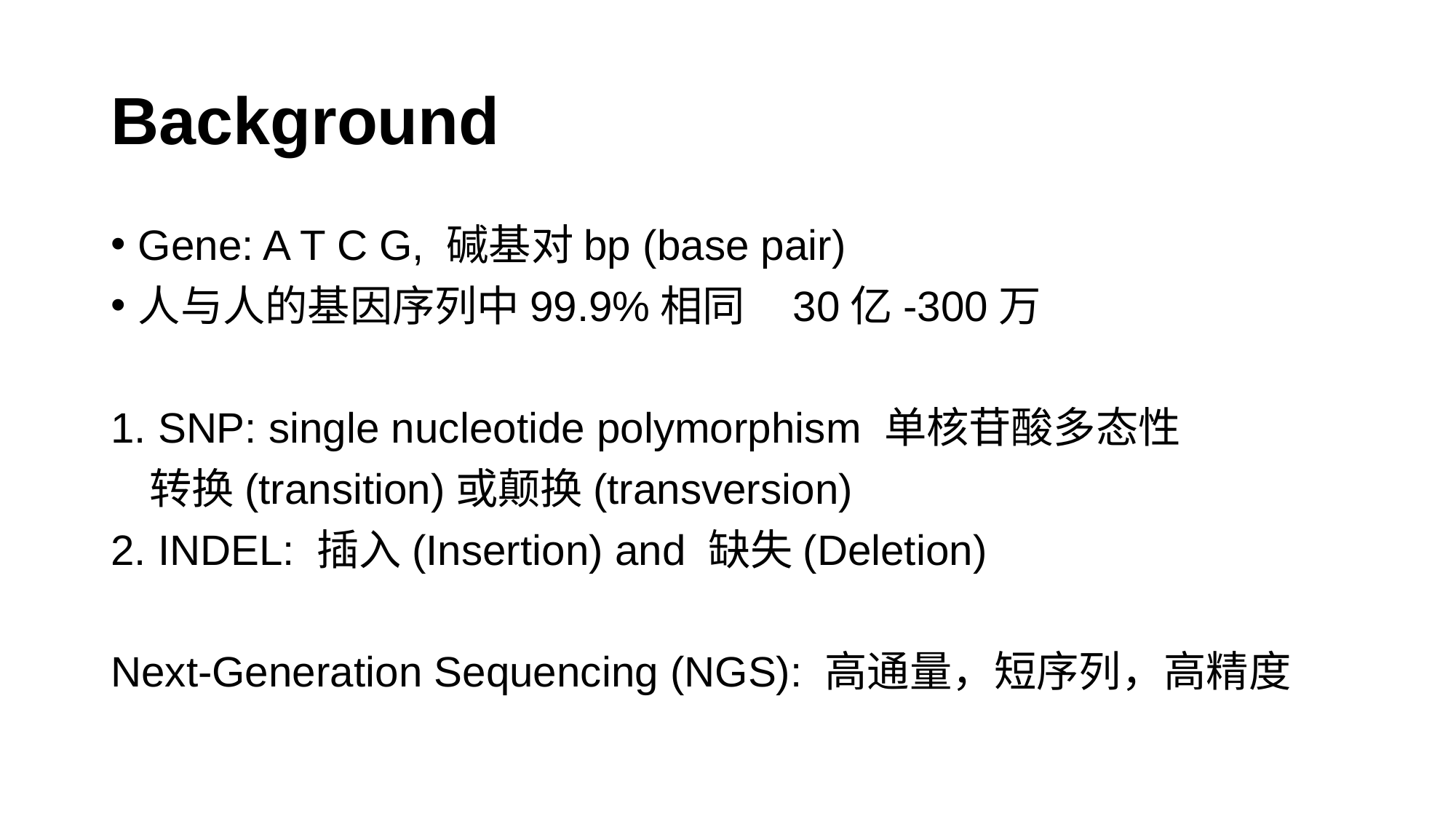

# Background
Gene: A T C G, 碱基对bp (base pair)
人与人的基因序列中99.9%相同	30亿-300万

1. SNP: single nucleotide polymorphism 单核苷酸多态性
   转换(transition)或颠换(transversion)
2. INDEL: 插入(Insertion) and 缺失(Deletion)

Next-Generation Sequencing (NGS): 高通量，短序列，高精度